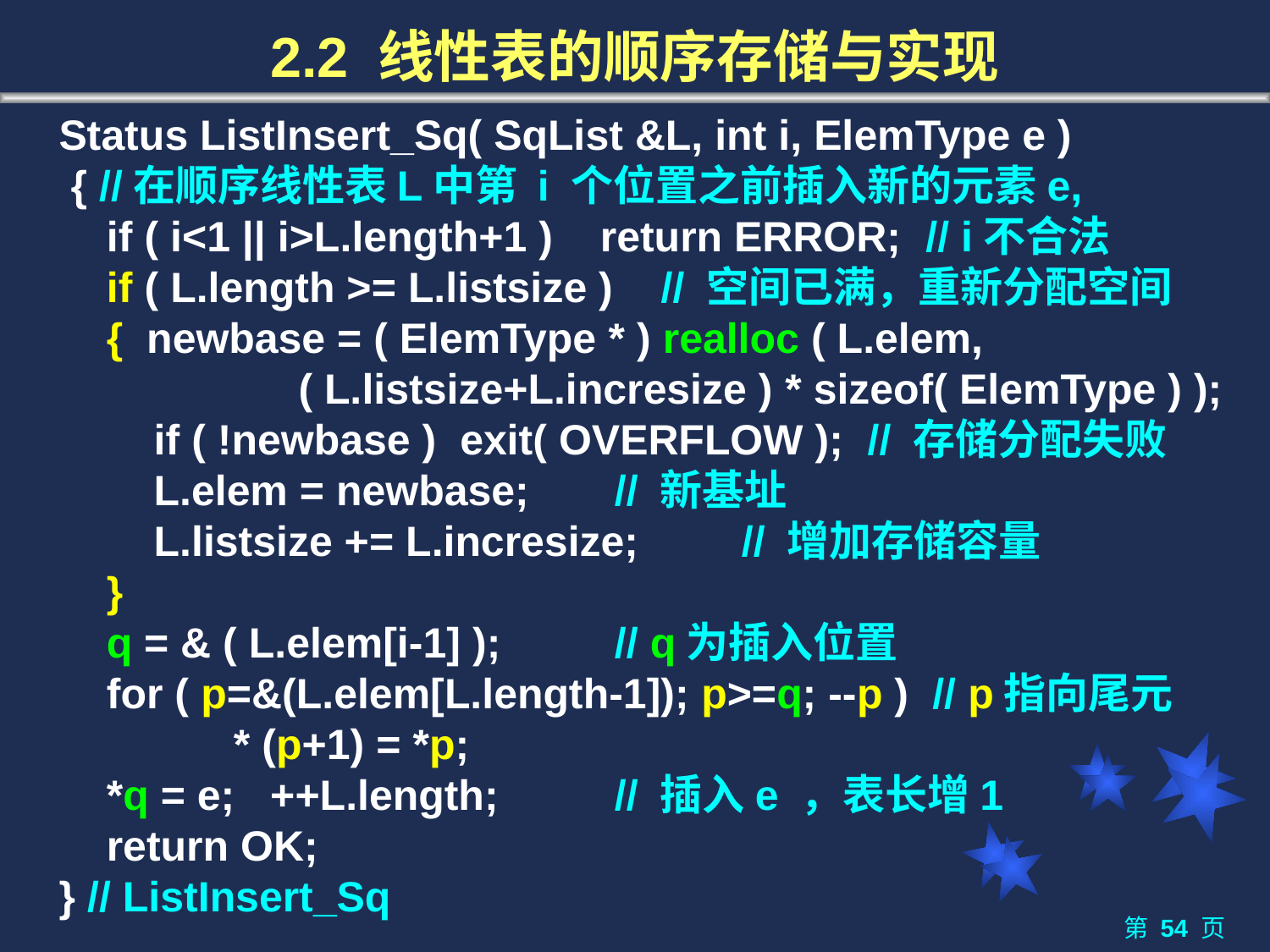

# 2.2 线性表的顺序存储与实现
Status ListInsert_Sq( SqList &L, int i, ElemType e )
 { //在顺序线性表L中第 i 个位置之前插入新的元素e,
   	if ( i<1 || i>L.length+1 )    return ERROR;  // i不合法
   	if ( L.length >= L.listsize )    // 空间已满，重新分配空间
	{  newbase = ( ElemType * ) realloc ( L.elem,
                  ( L.listsize+L.incresize ) * sizeof( ElemType ) );
        if ( !newbase )  exit( OVERFLOW );  // 存储分配失败
        L.elem = newbase;       	// 新基址
        L.listsize += L.incresize;  	// 增加存储容量
    	}
  	q = & ( L.elem[i-1] );   	// q为插入位置
  	for ( p=&(L.elem[L.length-1]); p>=q; --p )  // p指向尾元
		* (p+1) = *p;
  	*q = e;   ++L.length;     	// 插入e ，表长增1
  	return OK;
} // ListInsert_Sq
第 54 页